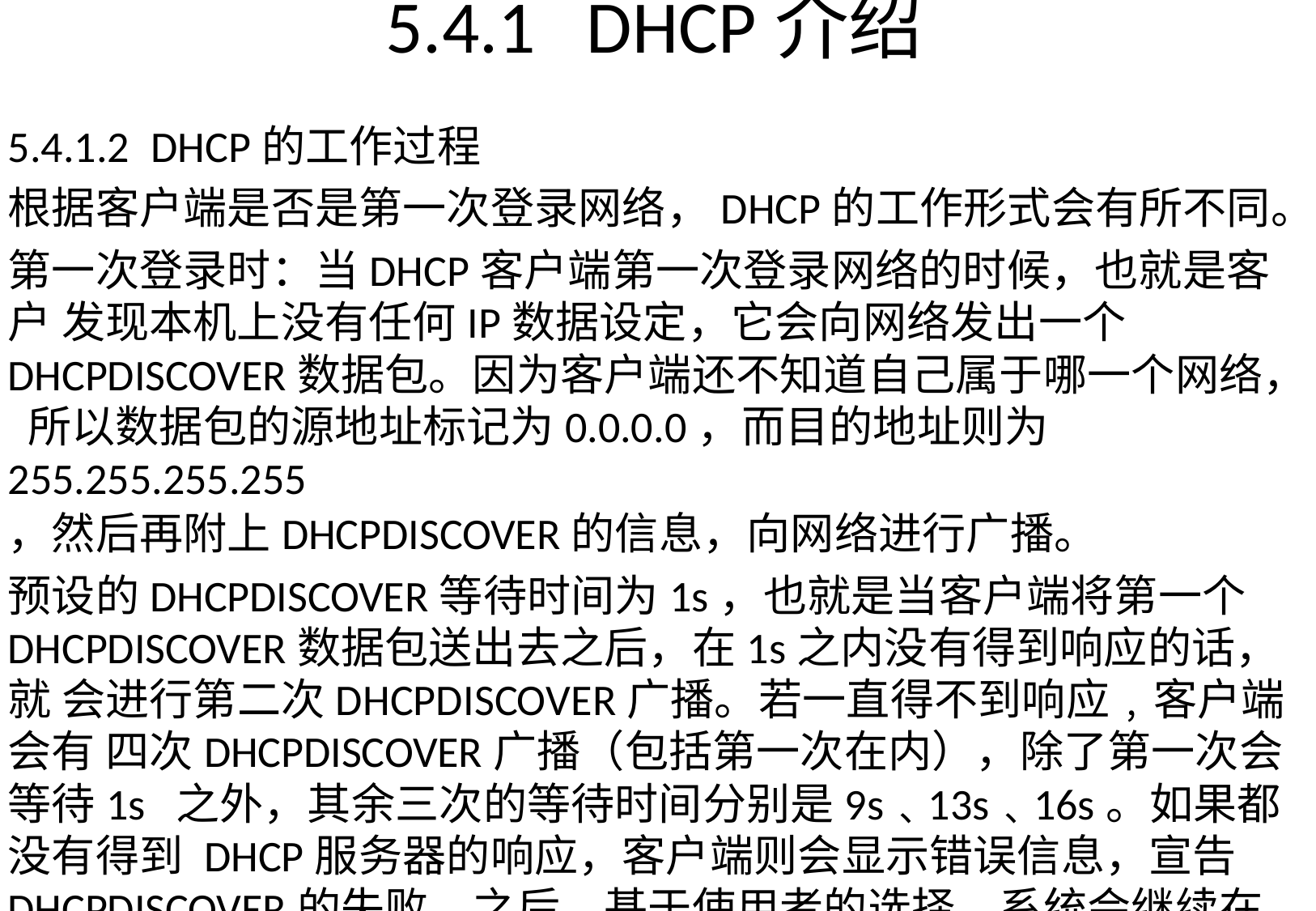

# 5.4.1	DHCP介绍
5.4.1.2	DHCP的工作过程
根据客户端是否是第一次登录网络，DHCP的工作形式会有所不同。
第一次登录时：当DHCP客户端第一次登录网络的时候，也就是客户 发现本机上没有任何IP数据设定，它会向网络发出一个 DHCPDISCOVER数据包。因为客户端还不知道自己属于哪一个网络，  所以数据包的源地址标记为0.0.0.0，而目的地址则为255.255.255.255
，然后再附上DHCPDISCOVER的信息，向网络进行广播。
预设的DHCPDISCOVER等待时间为1s，也就是当客户端将第一个 DHCPDISCOVER数据包送出去之后，在1s之内没有得到响应的话，就 会进行第二次DHCPDISCOVER广播。若一直得不到响应﹐客户端会有 四次DHCPDISCOVER广播（包括第一次在内），除了第一次会等待1s  之外，其余三次的等待时间分别是9s﹑13s﹑16s。如果都没有得到 DHCP服务器的响应，客户端则会显示错误信息，宣告 DHCPDISCOVER的失败。之后，基于使用者的选择，系统会继续在 5min之后再重复一次DHCPDISCOVER的过程。